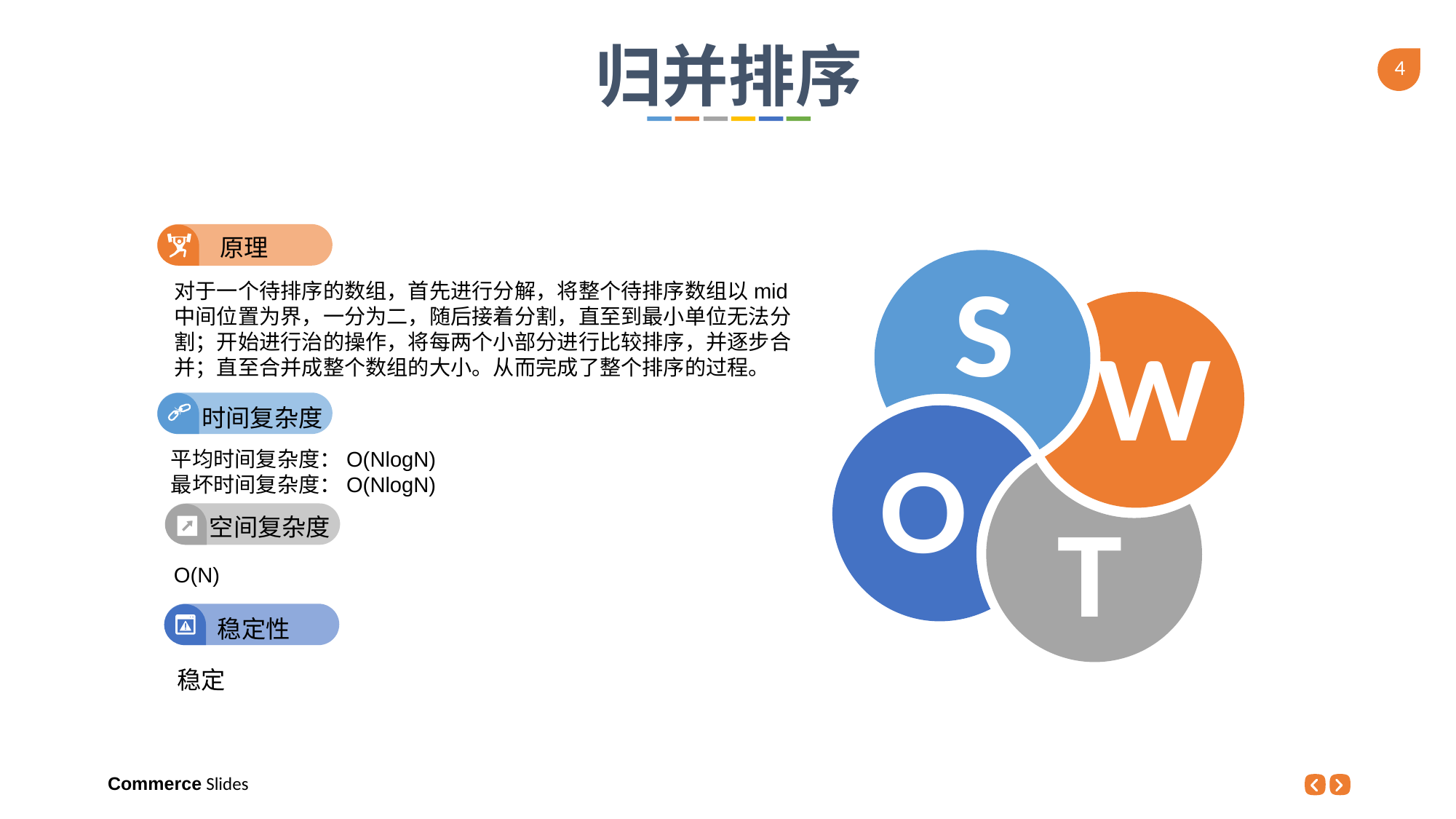

归并排序

原理

S

W

O

T
对于一个待排序的数组，首先进行分解，将整个待排序数组以mid中间位置为界，一分为二，随后接着分割，直至到最小单位无法分割；开始进行治的操作，将每两个小部分进行比较排序，并逐步合并；直至合并成整个数组的大小。从而完成了整个排序的过程。

时间复杂度

平均时间复杂度：O(NlogN)
最坏时间复杂度：O(NlogN)

空间复杂度

  O(N)

稳定性

稳定